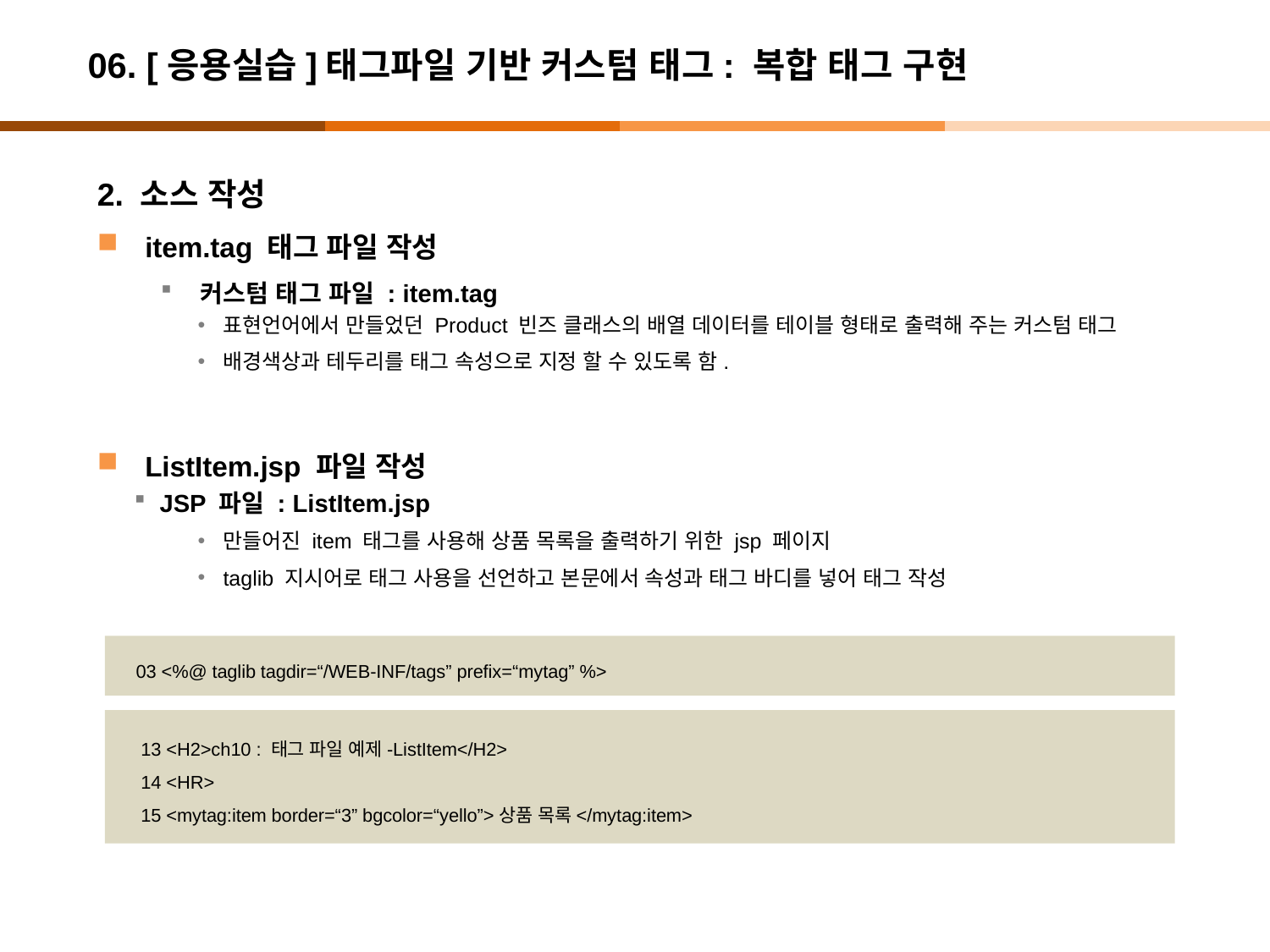

# 06. [응용실습]태그파일 기반 커스텀 태그: 복합 태그 구현
2. 소스 작성
item.tag 태그 파일 작성
커스텀 태그 파일 : item.tag
표현언어에서 만들었던 Product 빈즈 클래스의 배열 데이터를 테이블 형태로 출력해 주는 커스텀 태그
배경색상과 테두리를 태그 속성으로 지정 할 수 있도록 함.

ListItem.jsp 파일 작성
JSP 파일 : ListItem.jsp
만들어진 item 태그를 사용해 상품 목록을 출력하기 위한 jsp 페이지
taglib 지시어로 태그 사용을 선언하고 본문에서 속성과 태그 바디를 넣어 태그 작성

03 <%@ taglib tagdir=“/WEB-INF/tags” prefix=“mytag” %>

13 <H2>ch10 : 태그 파일 예제-ListItem</H2>
14 <HR>
15 <mytag:item border=“3” bgcolor=“yello”>상품 목록</mytag:item>